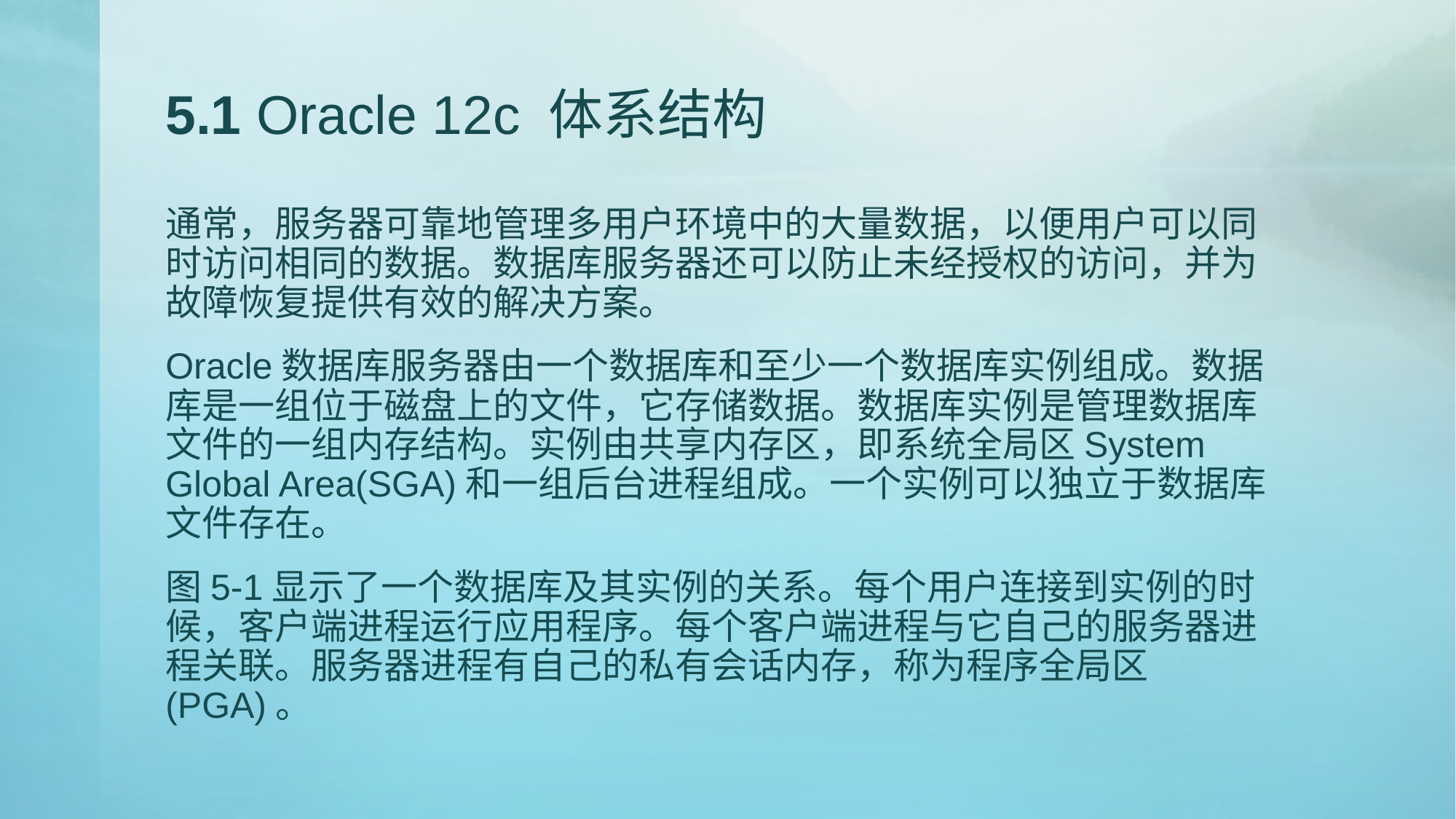

# 5.1 Oracle 12c 体系结构
通常，服务器可靠地管理多用户环境中的大量数据，以便用户可以同时访问相同的数据。数据库服务器还可以防止未经授权的访问，并为故障恢复提供有效的解决方案。
Oracle数据库服务器由一个数据库和至少一个数据库实例组成。数据库是一组位于磁盘上的文件，它存储数据。数据库实例是管理数据库文件的一组内存结构。实例由共享内存区，即系统全局区System Global Area(SGA)和一组后台进程组成。一个实例可以独立于数据库文件存在。
图5-1显示了一个数据库及其实例的关系。每个用户连接到实例的时候，客户端进程运行应用程序。每个客户端进程与它自己的服务器进程关联。服务器进程有自己的私有会话内存，称为程序全局区(PGA)。